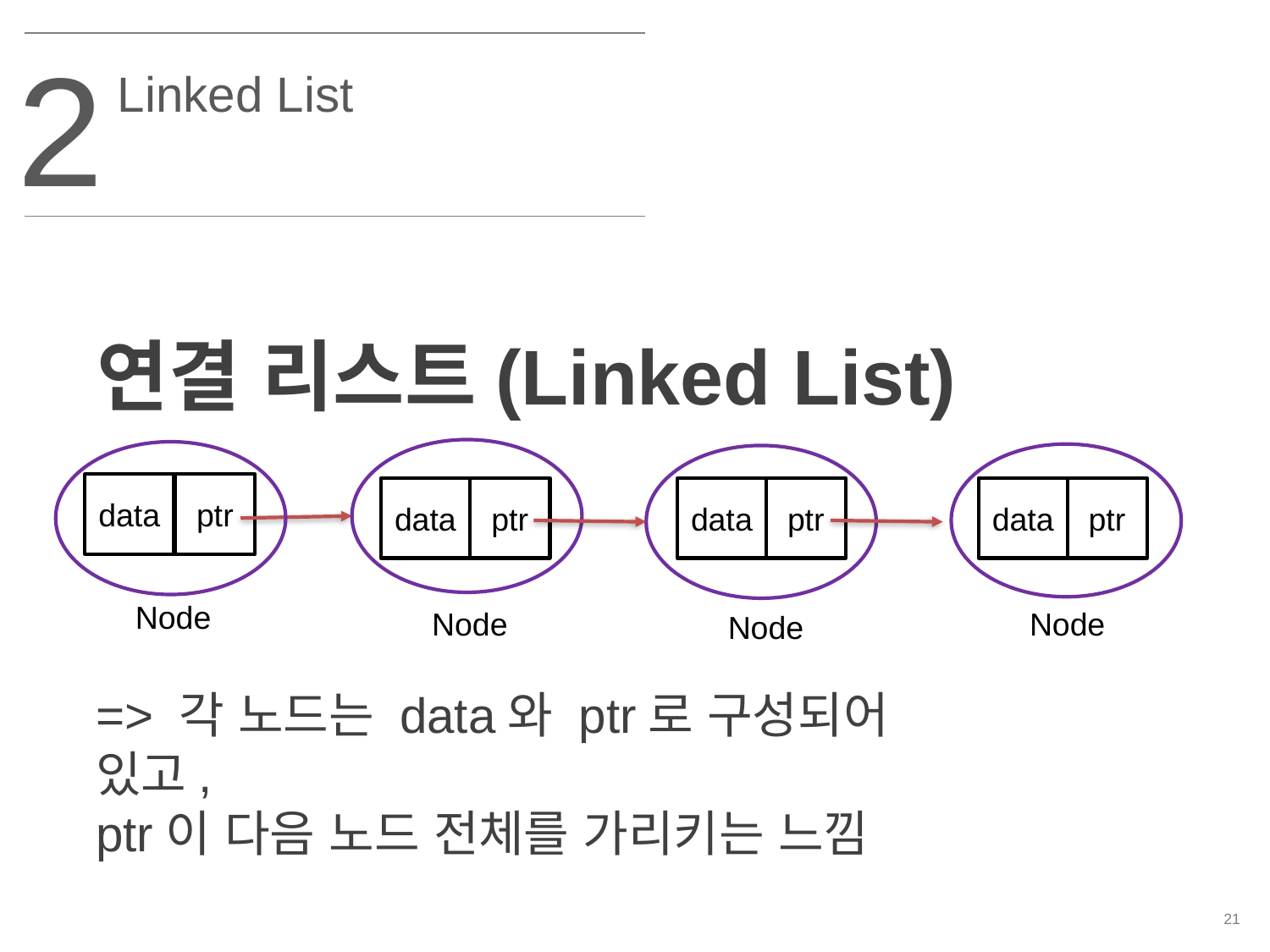

2
Linked List
연결 리스트(Linked List)

data
ptr
data
ptr
data
ptr
data
ptr
Node
Node
Node
Node
=> 각 노드는 data와 ptr로 구성되어 있고,
ptr이 다음 노드 전체를 가리키는 느낌